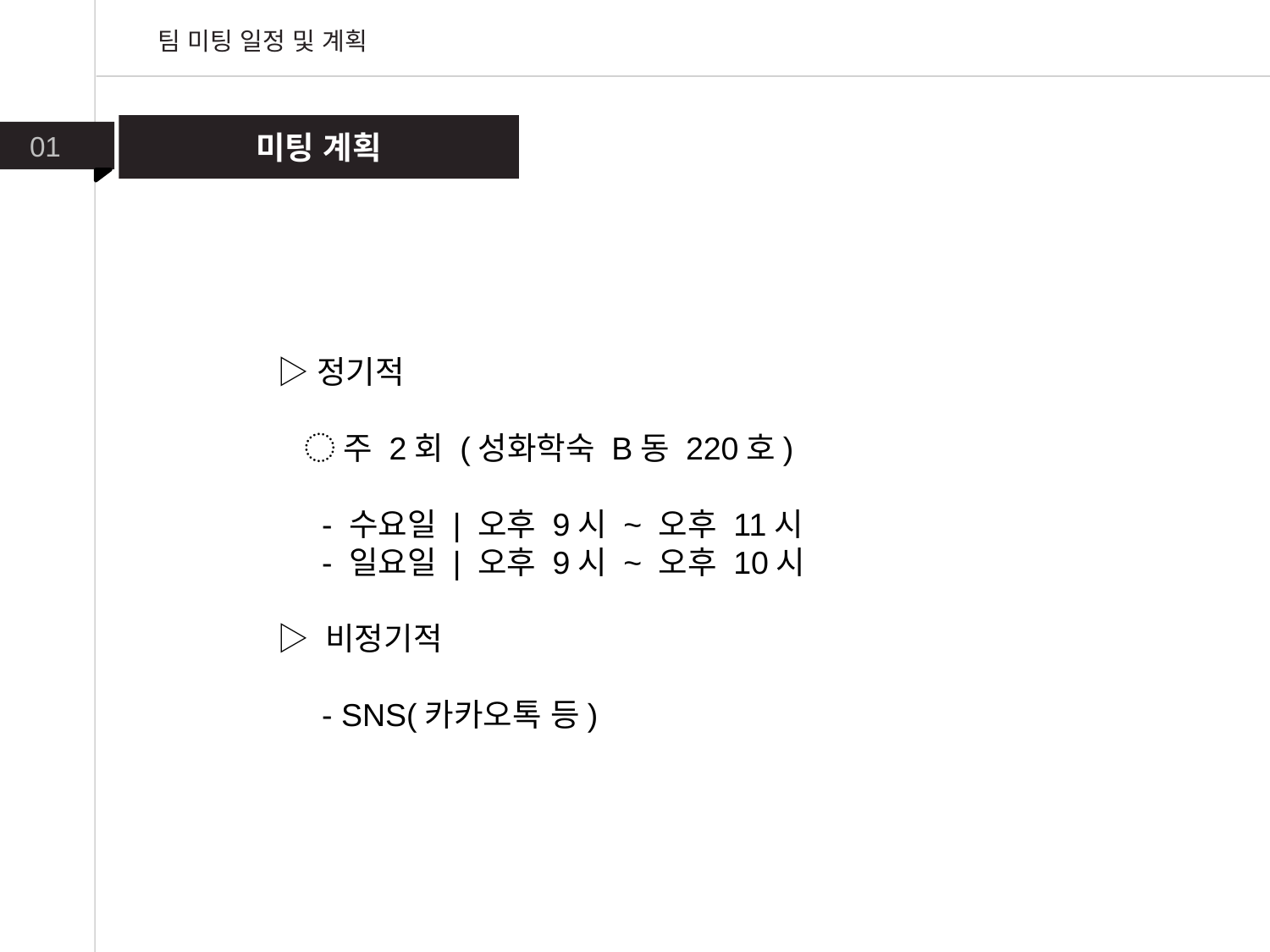

팀 미팅 일정 및 계획
미팅 계획

01

▷정기적

   ◌주 2회 (성화학숙 B동 220호)

     - 수요일 | 오후 9시 ~ 오후 11시
     - 일요일 | 오후 9시 ~ 오후 10시

▷ 비정기적

     - SNS(카카오톡 등)